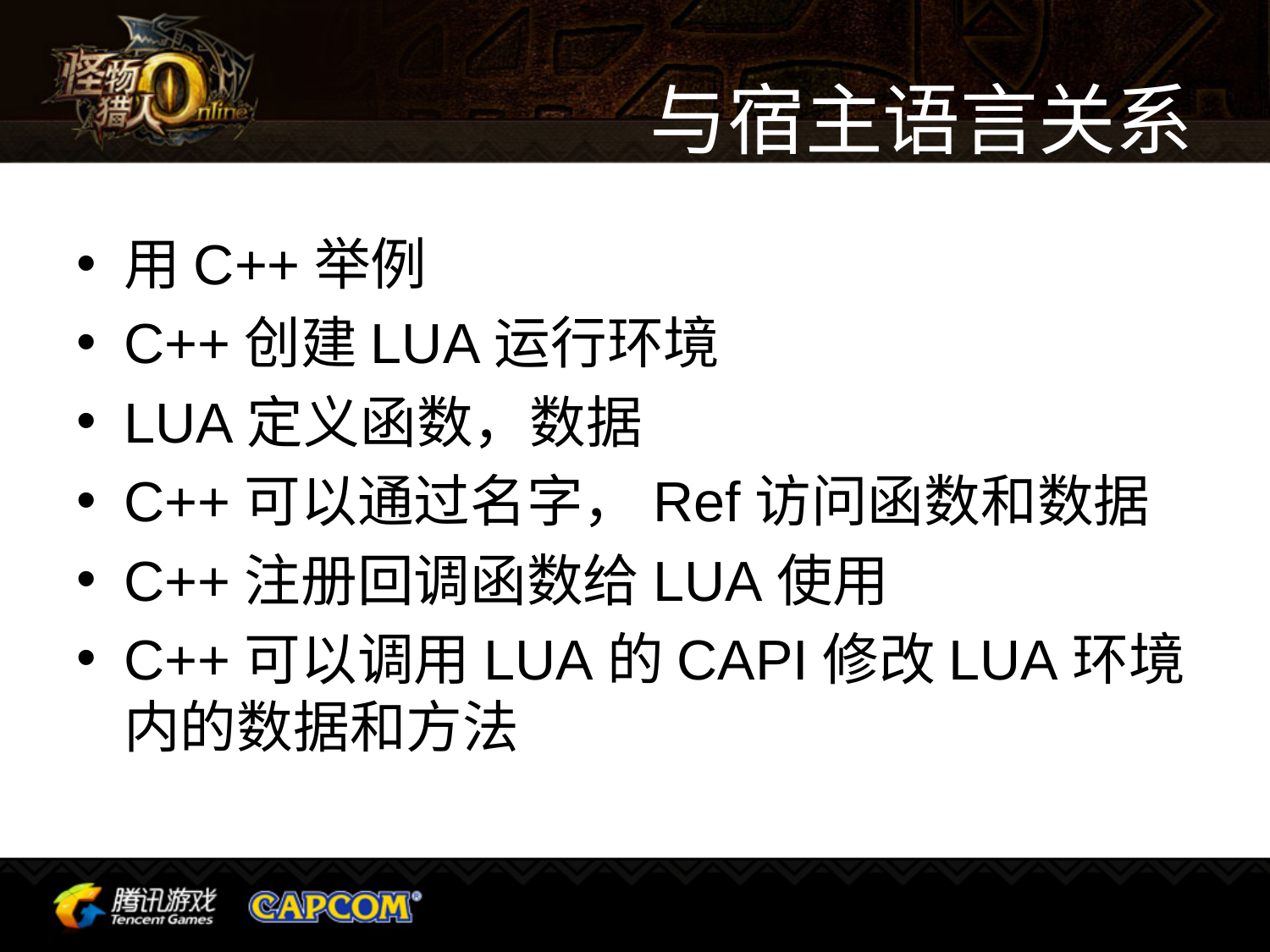

# 与宿主语言关系
用C++举例
C++创建LUA运行环境
LUA定义函数，数据
C++可以通过名字，Ref访问函数和数据
C++注册回调函数给LUA使用
C++可以调用LUA的CAPI修改LUA环境内的数据和方法